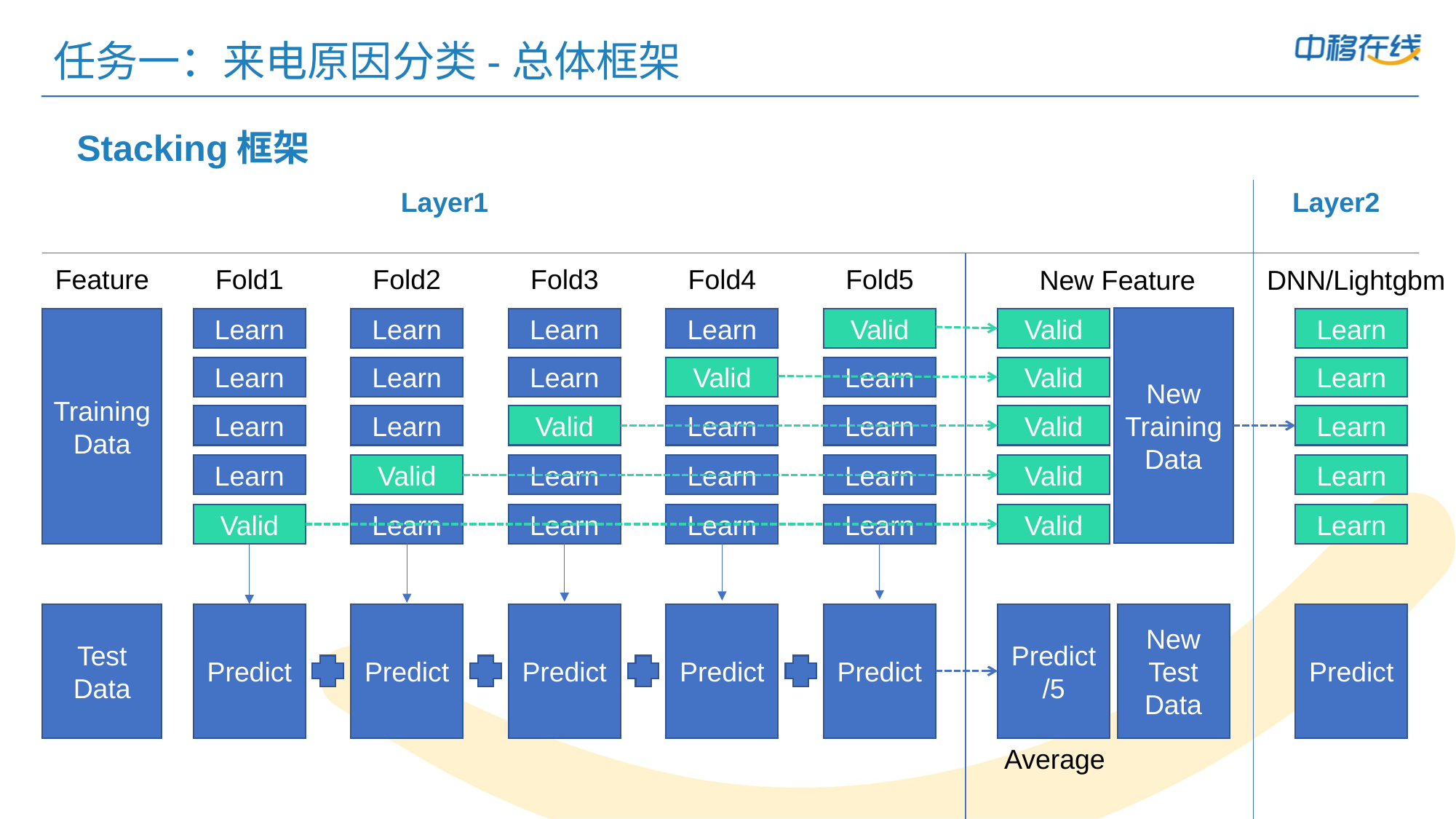

# 任务一：来电原因分类-总体框架
Stacking框架
Layer1
Layer2
Feature
Fold1
Fold2
Fold3
Fold4
Fold5
New Feature
DNN/Lightgbm
New
Training Data
Training Data
Learn
Learn
Learn
Learn
Valid
Valid
Learn
Learn
Learn
Learn
Valid
Learn
Valid
Learn
Learn
Learn
Valid
Learn
Learn
Valid
Learn
Learn
Valid
Learn
Learn
Learn
Valid
Learn
Valid
Learn
Learn
Learn
Learn
Valid
Learn
Test
Data
Predict
Predict
Predict
Predict
Predict
Predict/5
New
Test
Data
Predict

Average